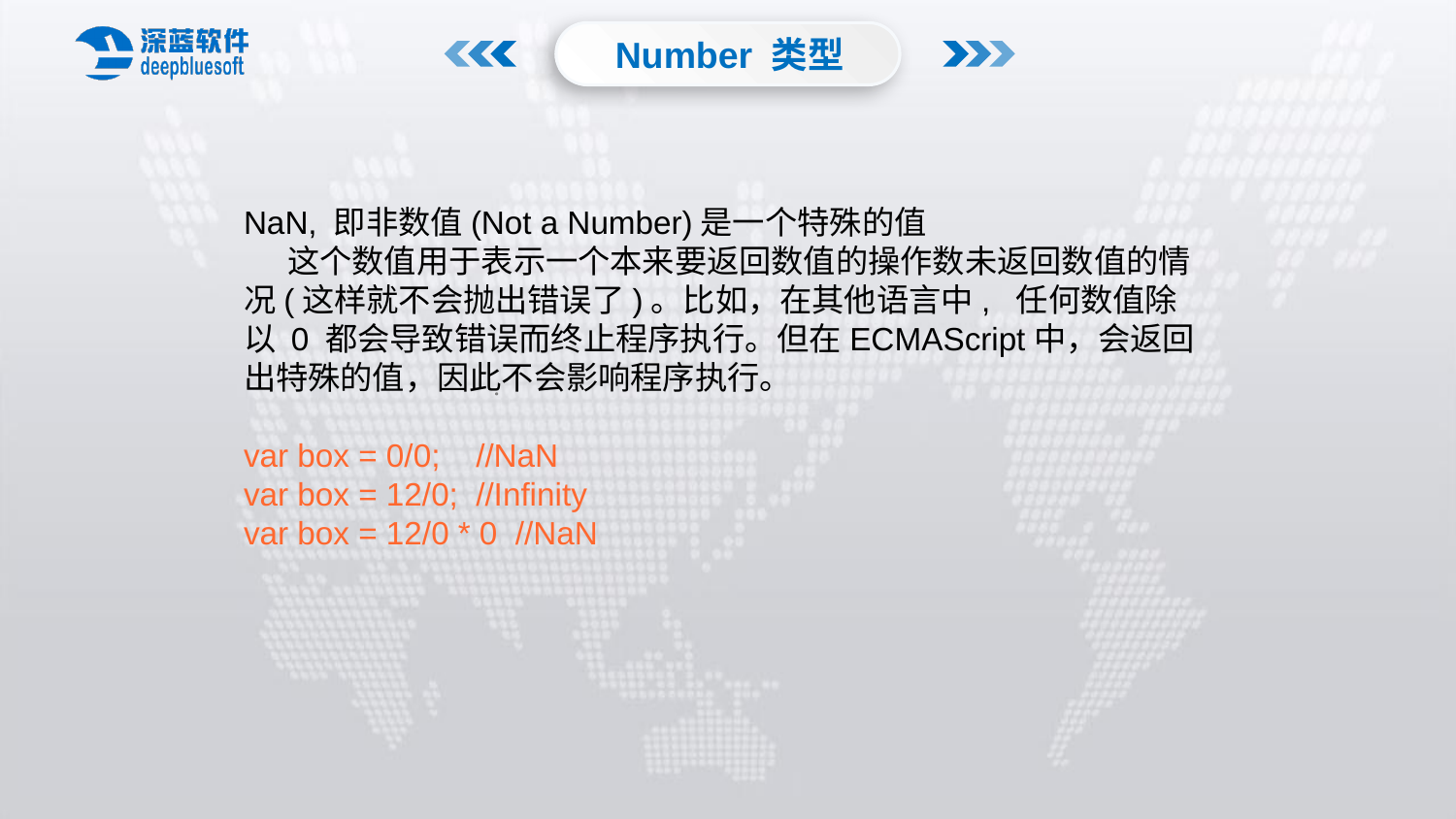

Number 类型

NaN, 即非数值(Not a Number)是一个特殊的值
     这个数值用于表示一个本来要返回数值的操作数未返回数值的情况(这样就不会抛出错误了)。比如，在其他语言中,  任何数值除 以 0 都会导致错误而终止程序执行。但在ECMAScript中，会返回出特殊的值，因此不会影响程序执行。

var box = 0/0;    //NaN
var box = 12/0;  //Infinity
var box = 12/0 * 0  //NaN